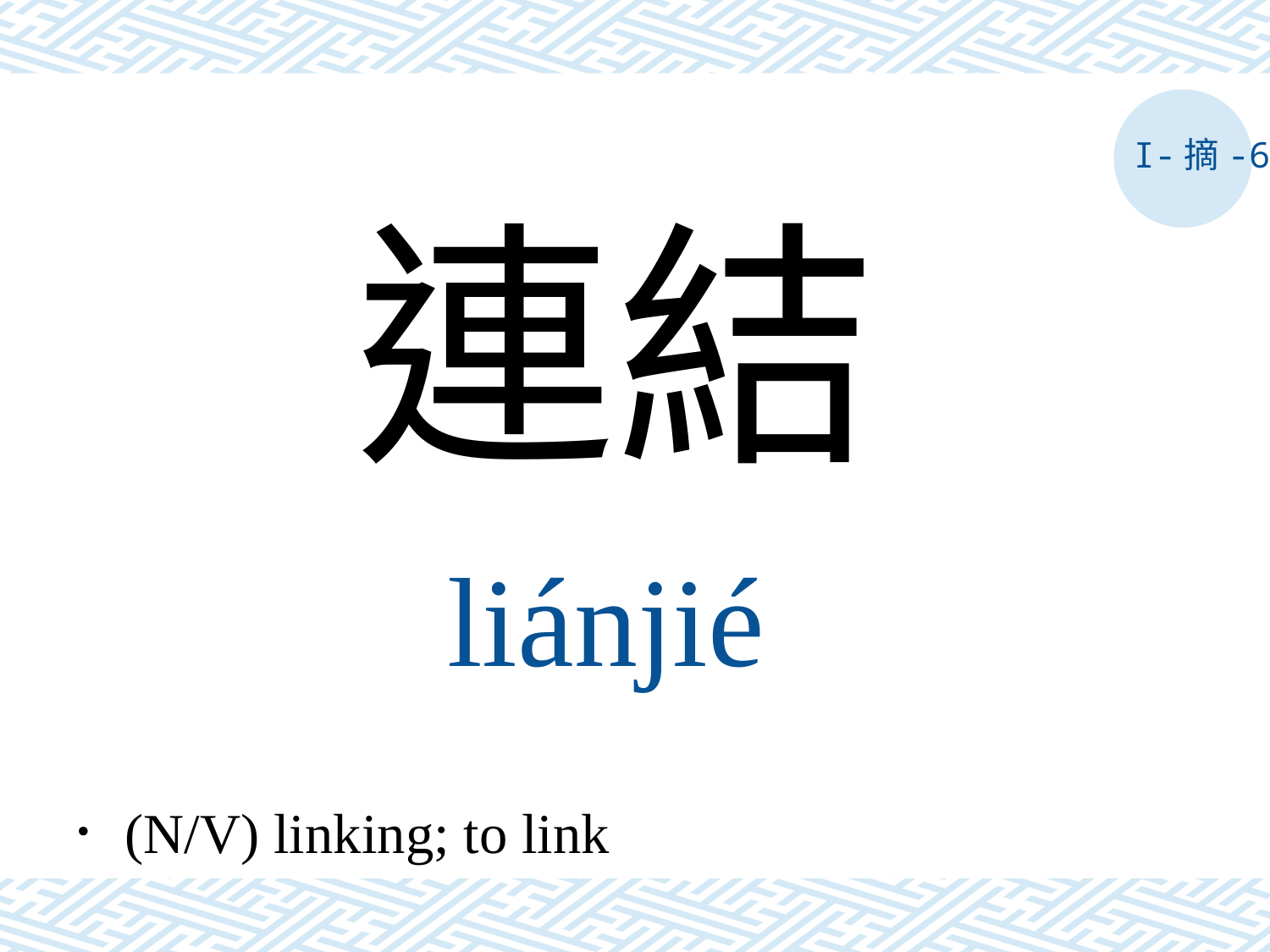

I-摘-6

連結
liánjié
．(N/V) linking; to link